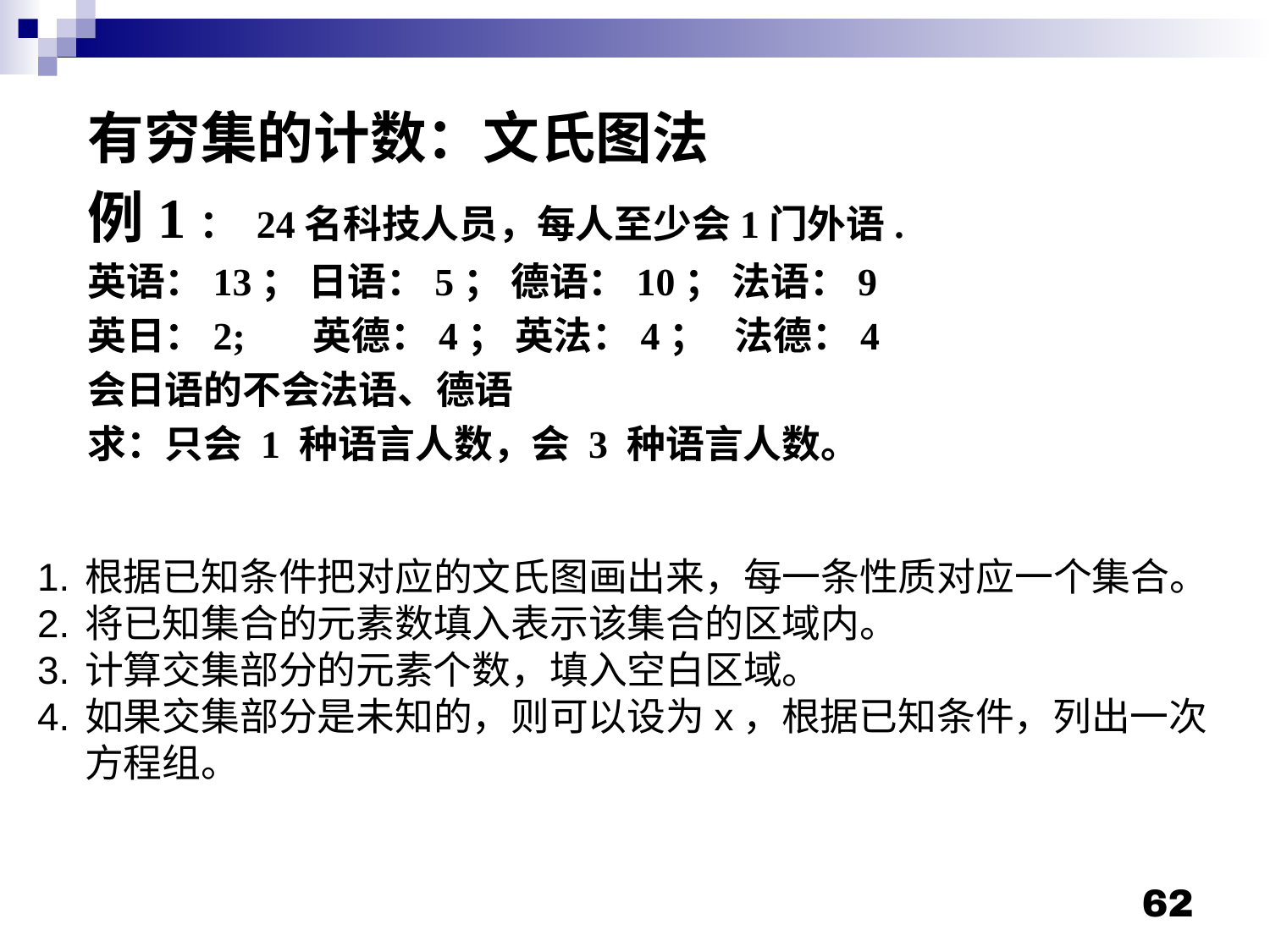

有穷集的计数：文氏图法
例1： 24名科技人员，每人至少会1门外语.
英语：13； 日语：5； 德语：10； 法语：9
英日：2;      英德：4； 英法：4；   法德：4
会日语的不会法语、德语
求：只会 1 种语言人数，会 3 种语言人数。

根据已知条件把对应的文氏图画出来，每一条性质对应一个集合。
将已知集合的元素数填入表示该集合的区域内。
计算交集部分的元素个数，填入空白区域。
如果交集部分是未知的，则可以设为x，根据已知条件，列出一次方程组。
62